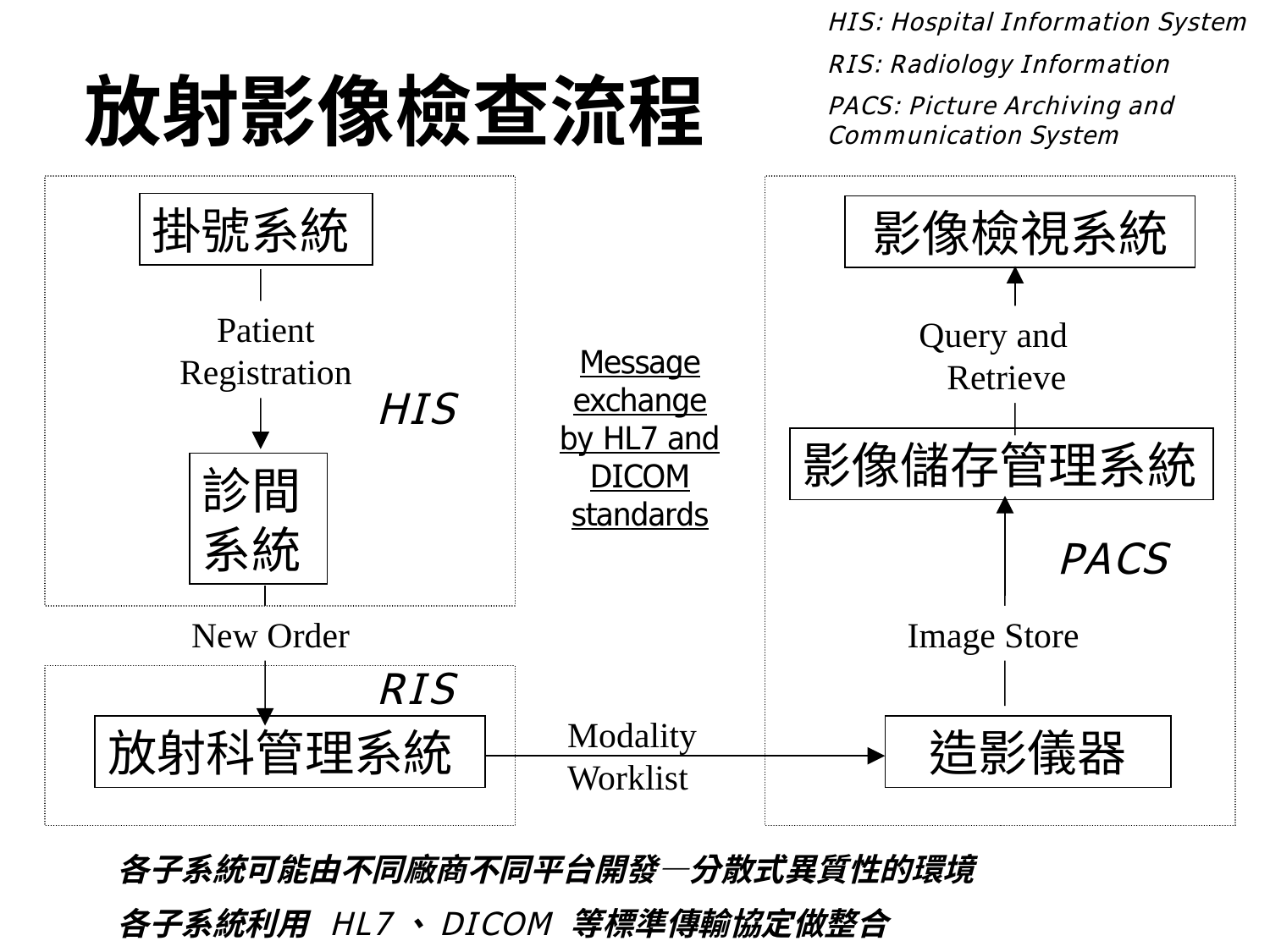

HIS: Hospital Information System
RIS: Radiology Information
PACS: Picture Archiving and Communication System
放射影像檢查流程

掛號系統
影像檢視系統

Patient Registration
Query and    Retrieve
Message exchange by HL7 and DICOM standards
HIS
影像儲存管理系統
診間系統

PACS

New Order
Image Store
RIS

Modality Worklist
放射科管理系統
造影儀器
各子系統可能由不同廠商不同平台開發—分散式異質性的環境
各子系統利用  HL7、DICOM 等標準傳輸協定做整合